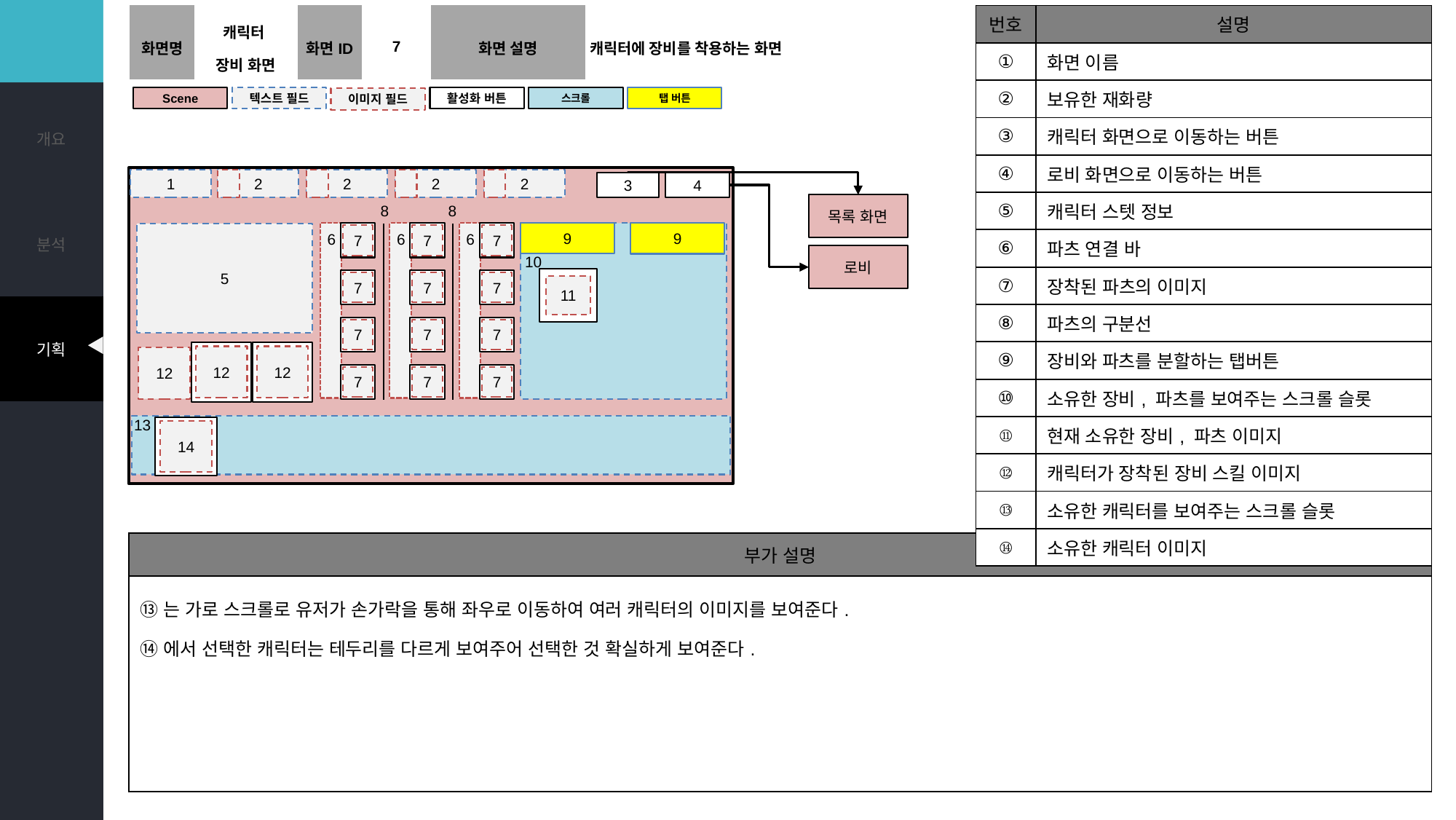

| 화면명 | 캐릭터 장비 화면 | 화면ID | 7 | 화면 설명 | 캐릭터에 장비를 착용하는 화면 |
| --- | --- | --- | --- | --- | --- |
| 번호 | 설명 |
| --- | --- |
| ① | 화면 이름 |
| ② | 보유한 재화량 |
| ③ | 캐릭터 화면으로 이동하는 버튼 |
| ④ | 로비 화면으로 이동하는 버튼 |
| ⑤ | 캐릭터 스텟 정보 |
| ⑥ | 파츠 연결 바 |
| ⑦ | 장착된 파츠의 이미지 |
| ⑧ | 파츠의 구분선 |
| ⑨ | 장비와 파츠를 분할하는 탭버튼 |
| ⑩ | 소유한 장비, 파츠를 보여주는 스크롤 슬롯 |
| ⑪ | 현재 소유한 장비, 파츠 이미지 |
| ⑫ | 캐릭터가 장착된 장비 스킬 이미지 |
| ⑬ | 소유한 캐릭터를 보여주는 스크롤 슬롯 |
| ⑭ | 소유한 캐릭터 이미지 |
스크롤
탭 버튼

1
2

2

2

2

3
4
8
8

6

7

7

7

7

6

7

7

7

7

6

7

7

7

7

9
9
5
10

11

12

12
12

13
4
14
목록 화면
로비
| 부가 설명 |
| --- |
| ⑬는 가로 스크롤로 유저가 손가락을 통해 좌우로 이동하여 여러 캐릭터의 이미지를 보여준다. ⑭에서 선택한 캐릭터는 테두리를 다르게 보여주어 선택한 것 확실하게 보여준다. |